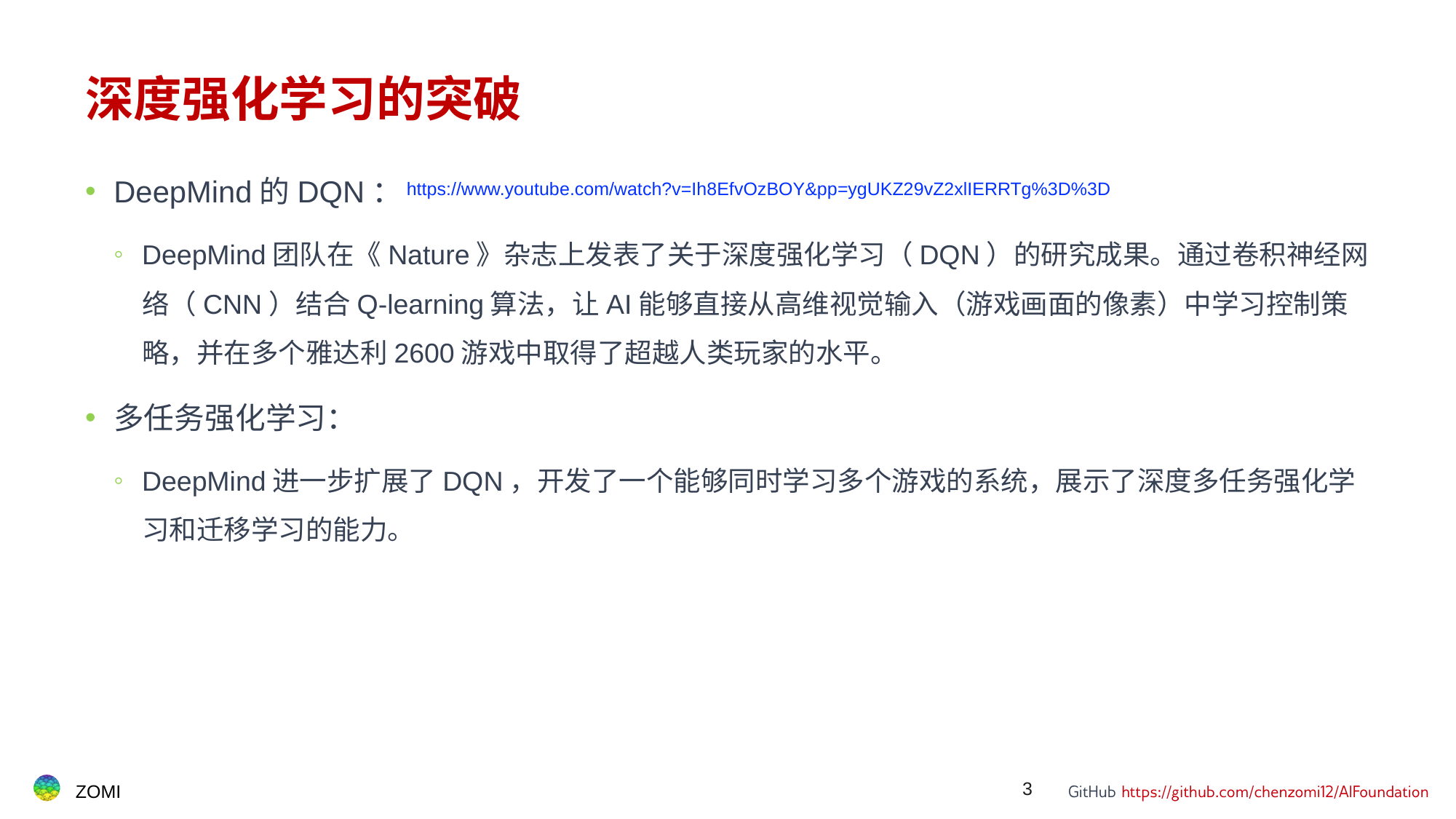

# 深度强化学习的突破
DeepMind的DQN：
DeepMind团队在《Nature》杂志上发表了关于深度强化学习（DQN）的研究成果。通过卷积神经网络（CNN）结合Q-learning算法，让AI能够直接从高维视觉输入（游戏画面的像素）中学习控制策略，并在多个雅达利2600游戏中取得了超越人类玩家的水平。
多任务强化学习：
DeepMind进一步扩展了DQN，开发了一个能够同时学习多个游戏的系统，展示了深度多任务强化学习和迁移学习的能力。
https://www.youtube.com/watch?v=Ih8EfvOzBOY&pp=ygUKZ29vZ2xlIERRTg%3D%3D